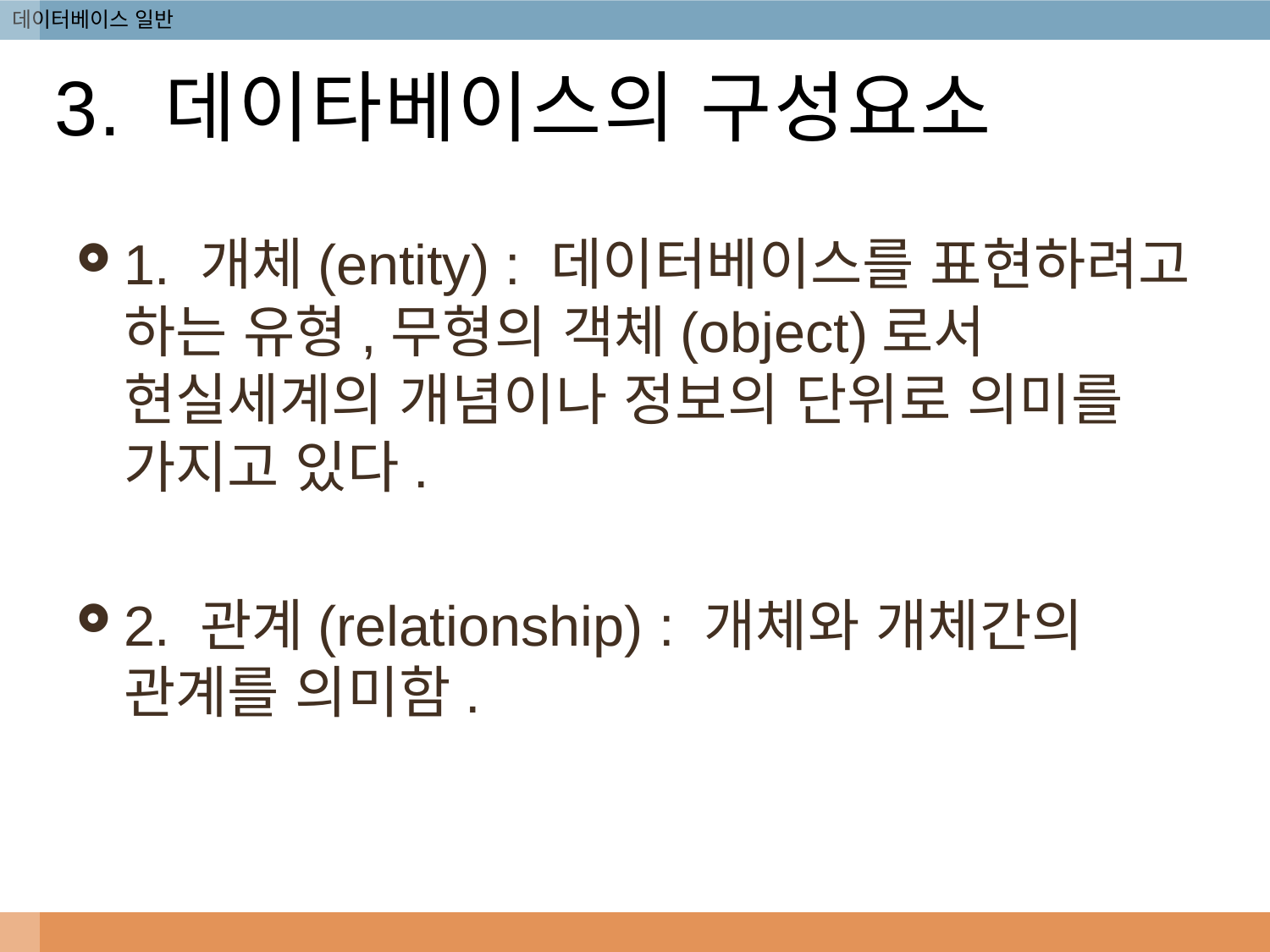

# 3. 데이타베이스의 구성요소
1. 개체(entity) : 데이터베이스를 표현하려고 하는 유형,무형의 객체(object)로서 현실세계의 개념이나 정보의 단위로 의미를 가지고 있다.

2. 관계(relationship) : 개체와 개체간의 관계를 의미함.